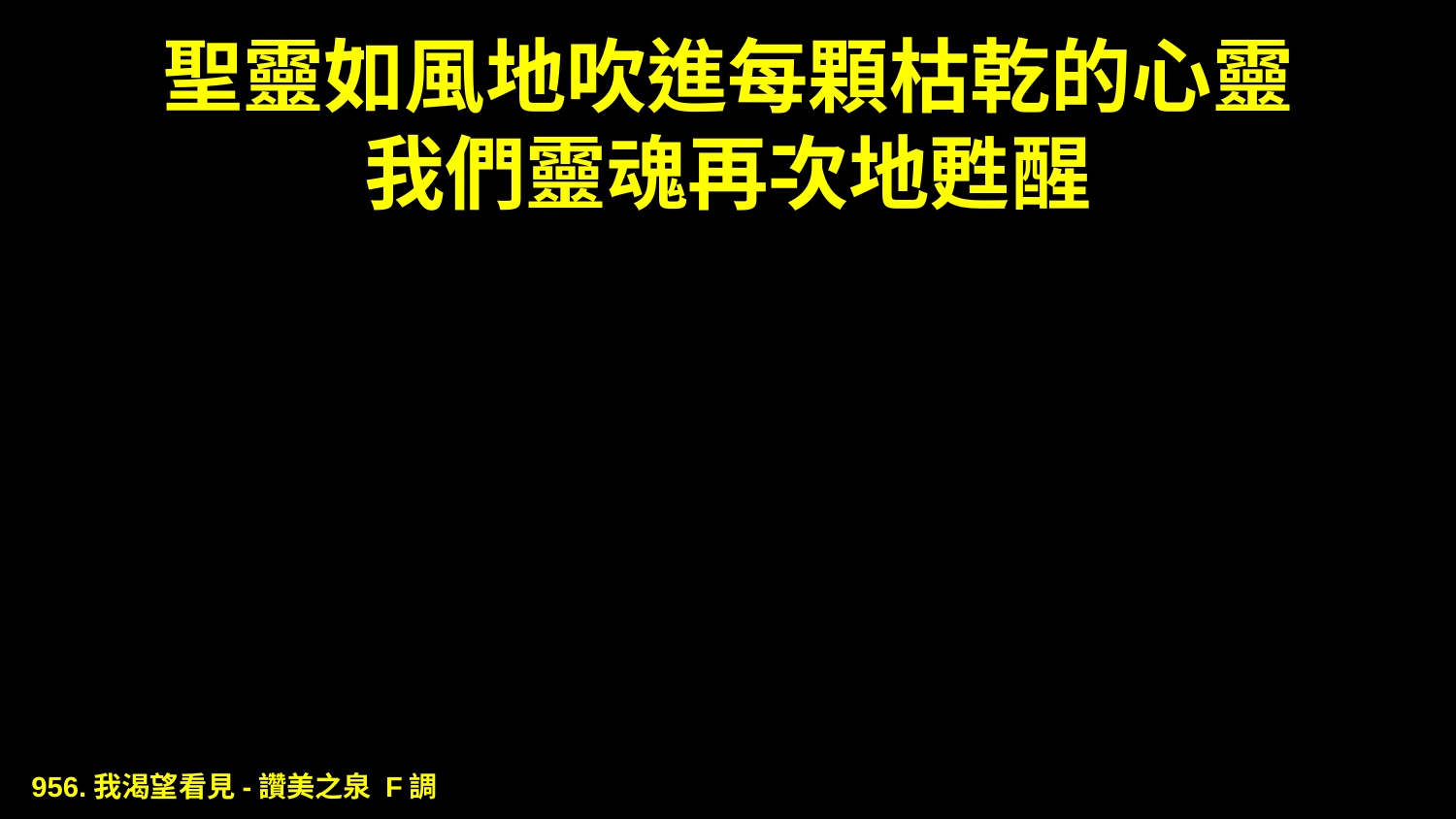

# 聖靈如風地吹進每顆枯乾的心靈 我們靈魂再次地甦醒
956.我渴望看見-讚美之泉 F調